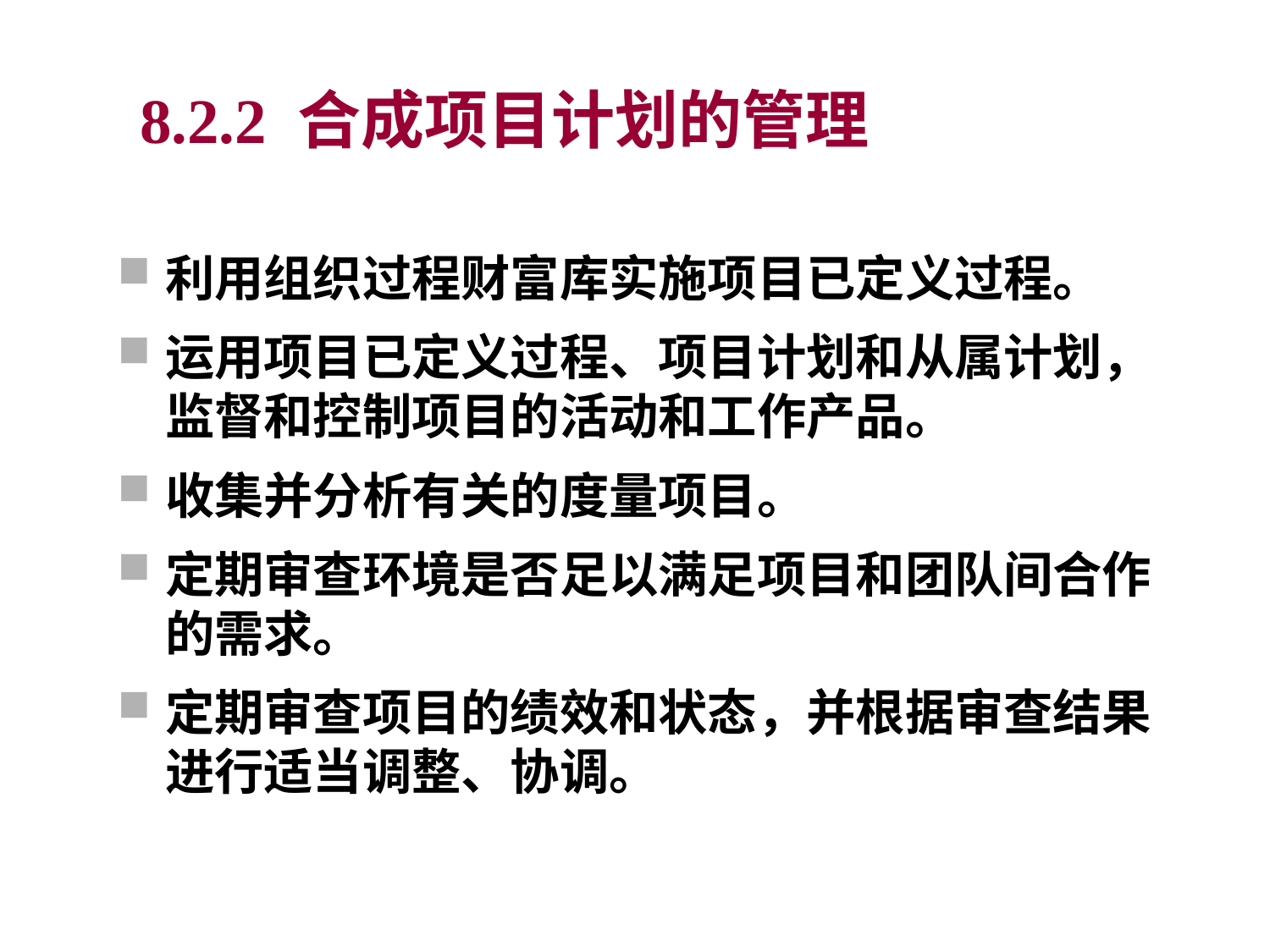

8.2.2 合成项目计划的管理
利用组织过程财富库实施项目已定义过程。
运用项目已定义过程、项目计划和从属计划，监督和控制项目的活动和工作产品。
收集并分析有关的度量项目。
定期审查环境是否足以满足项目和团队间合作的需求。
定期审查项目的绩效和状态，并根据审查结果进行适当调整、协调。